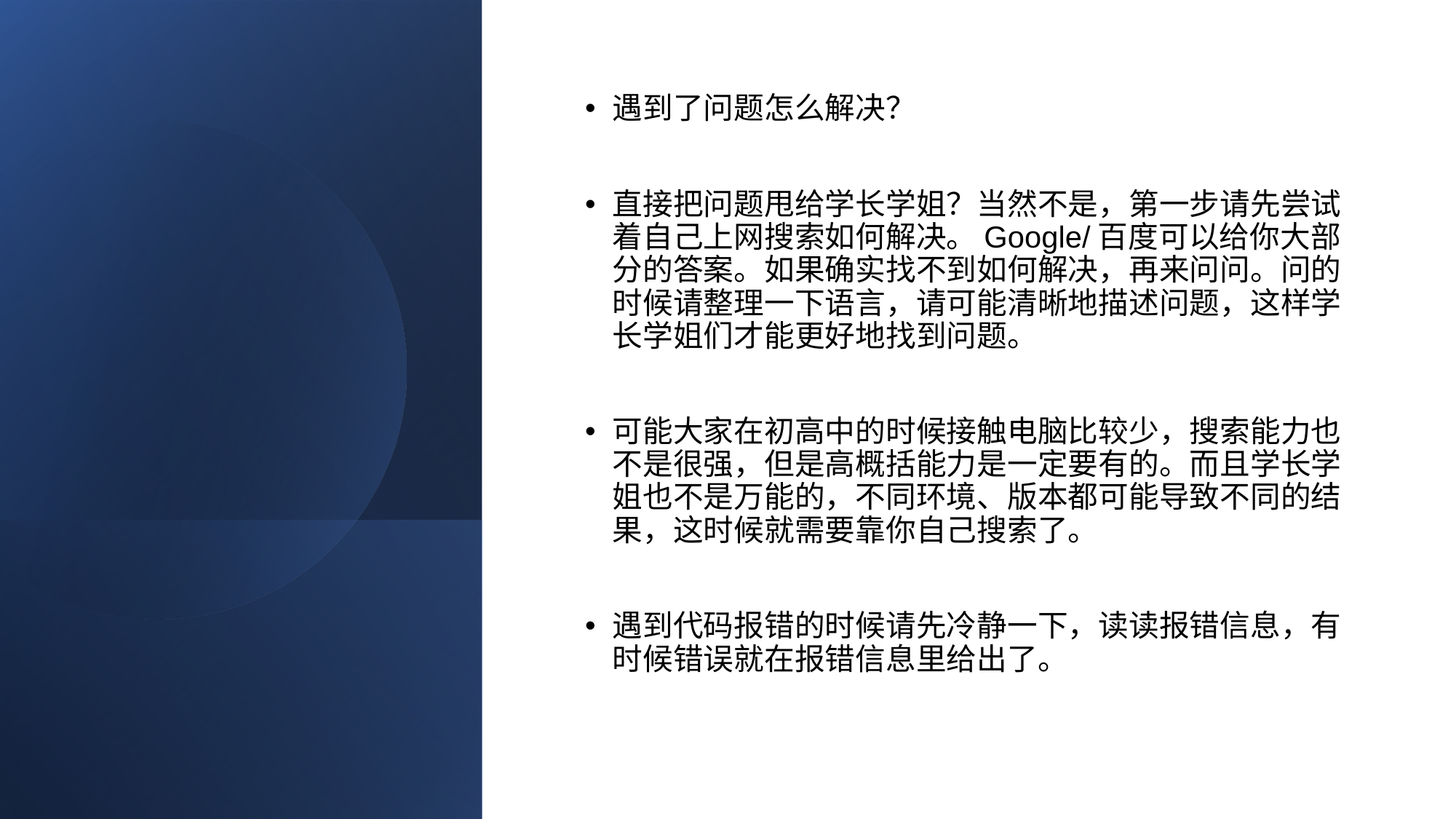

遇到了问题怎么解决？

直接把问题甩给学长学姐？当然不是，第一步请先尝试着自己上网搜索如何解决。Google/百度可以给你大部分的答案。如果确实找不到如何解决，再来问问。问的时候请整理一下语言，请可能清晰地描述问题，这样学长学姐们才能更好地找到问题。

可能大家在初高中的时候接触电脑比较少，搜索能力也不是很强，但是高概括能力是一定要有的。而且学长学姐也不是万能的，不同环境、版本都可能导致不同的结果，这时候就需要靠你自己搜索了。

遇到代码报错的时候请先冷静一下，读读报错信息，有时候错误就在报错信息里给出了。